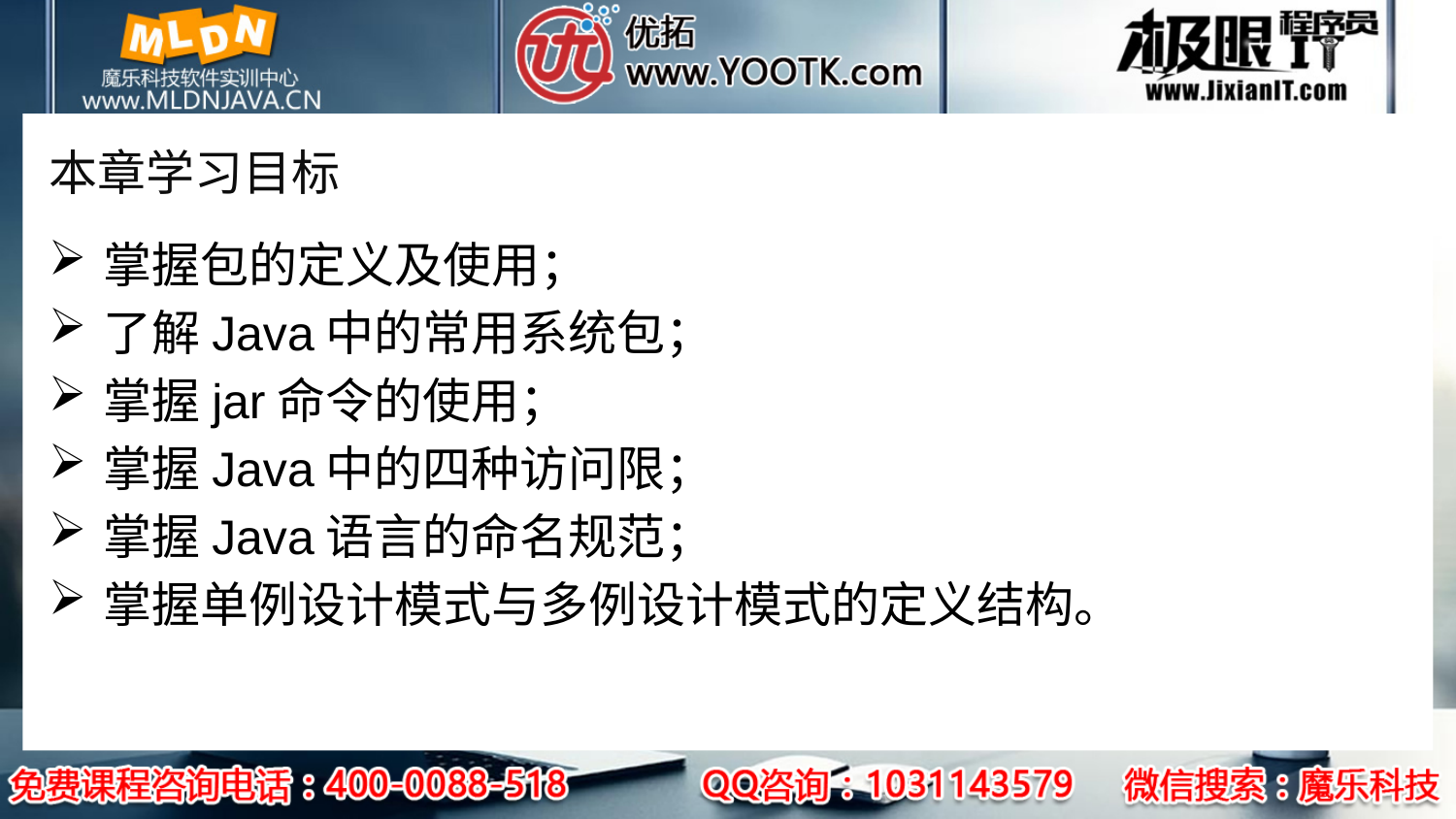

# 本章学习目标
掌握包的定义及使用；
了解Java中的常用系统包；
掌握jar命令的使用；
掌握Java中的四种访问限；
掌握Java语言的命名规范；
掌握单例设计模式与多例设计模式的定义结构。